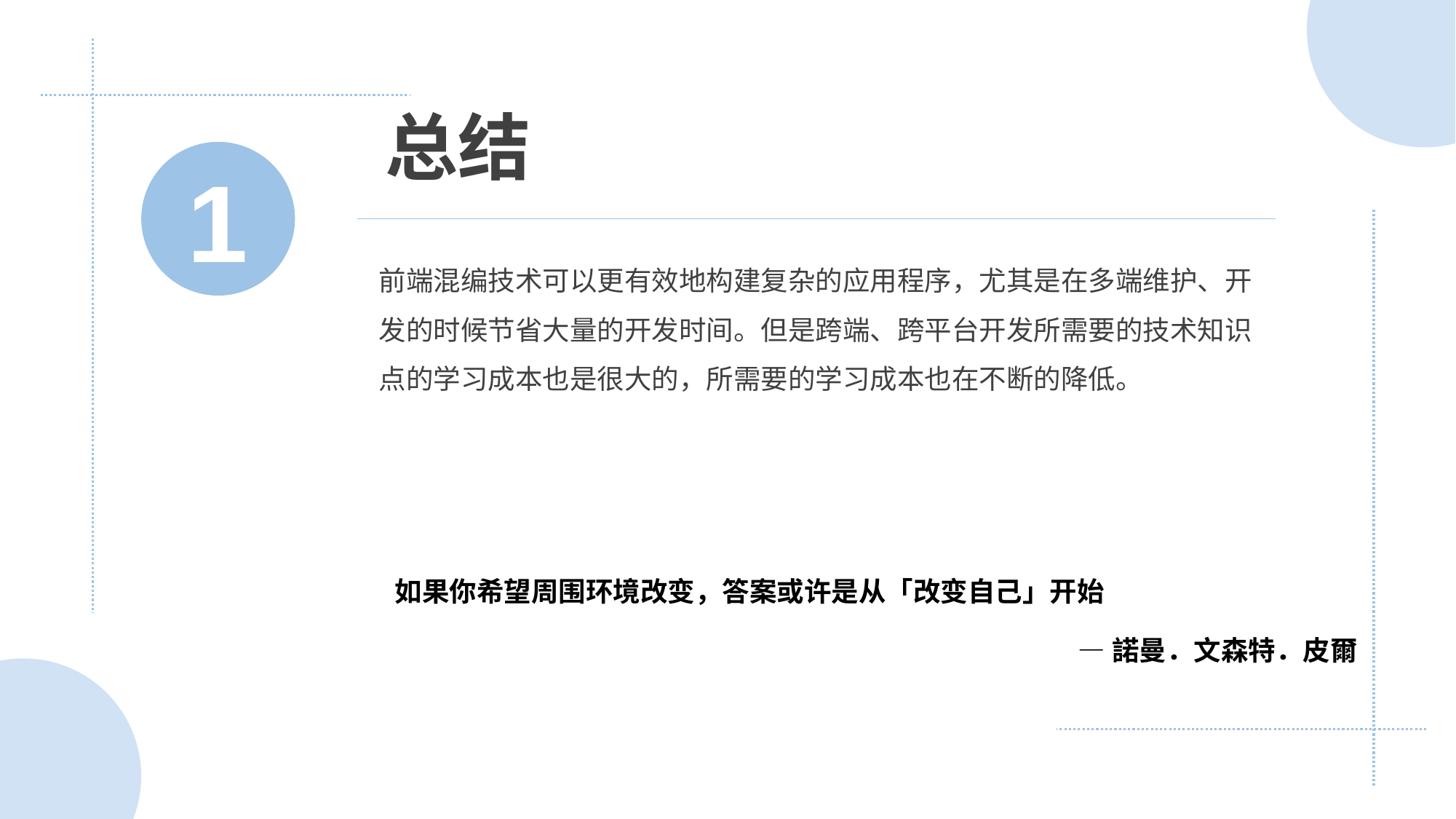

总结
1
前端混编技术可以更有效地构建复杂的应用程序，尤其是在多端维护、开发的时候节省大量的开发时间。但是跨端、跨平台开发所需要的技术知识点的学习成本也是很大的，所需要的学习成本也在不断的降低。
如果你希望周围环境改变，答案或许是从「改变自己」开始
—諾曼．文森特．皮爾